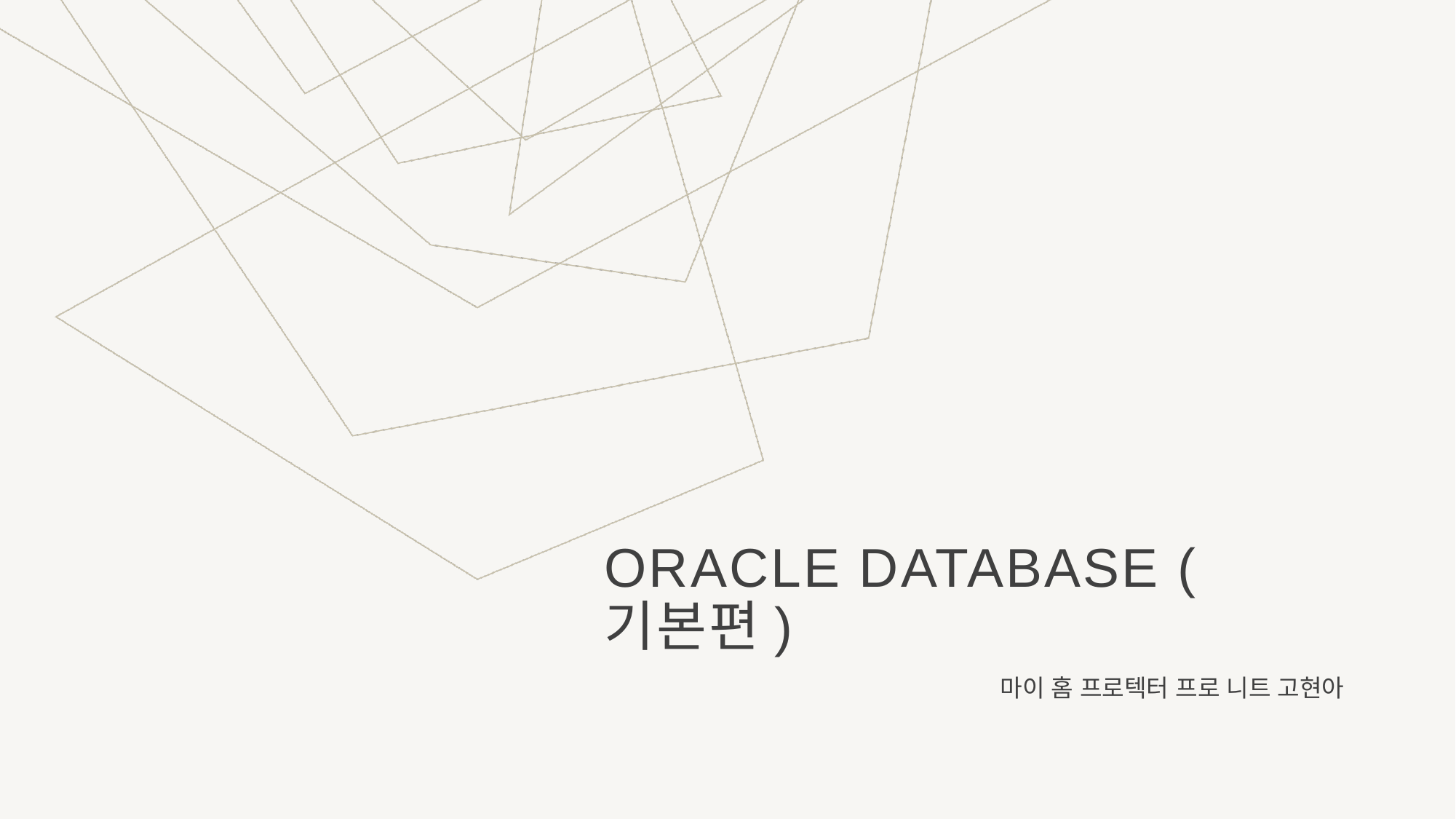

# Oracle Database (기본편)
마이 홈 프로텍터 프로 니트 고현아